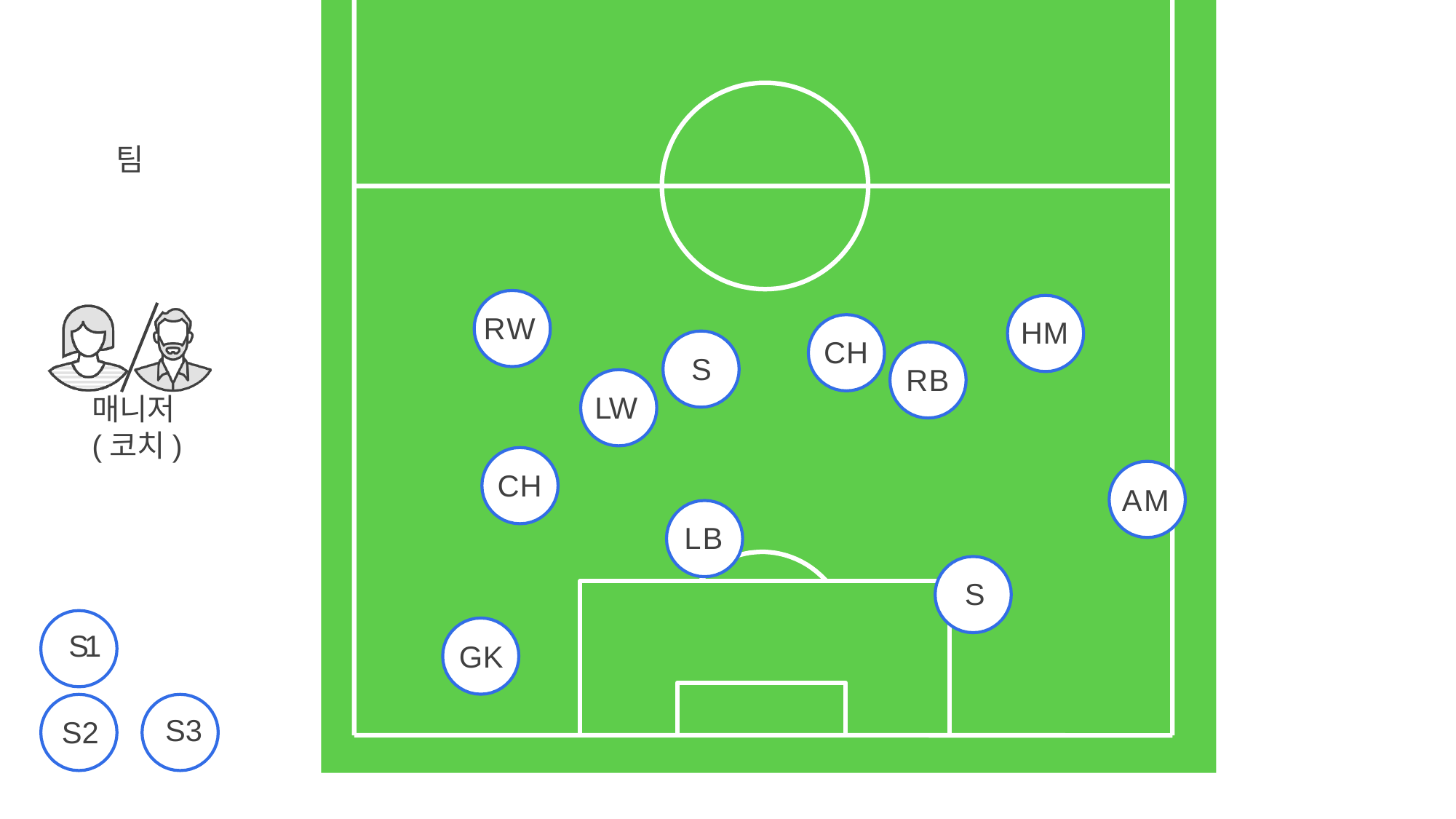

# 팀

매니저
(코치)
RW
HM

CH

S
RB

LW

CH
AM

LB

S

S1
GK

S3
S2